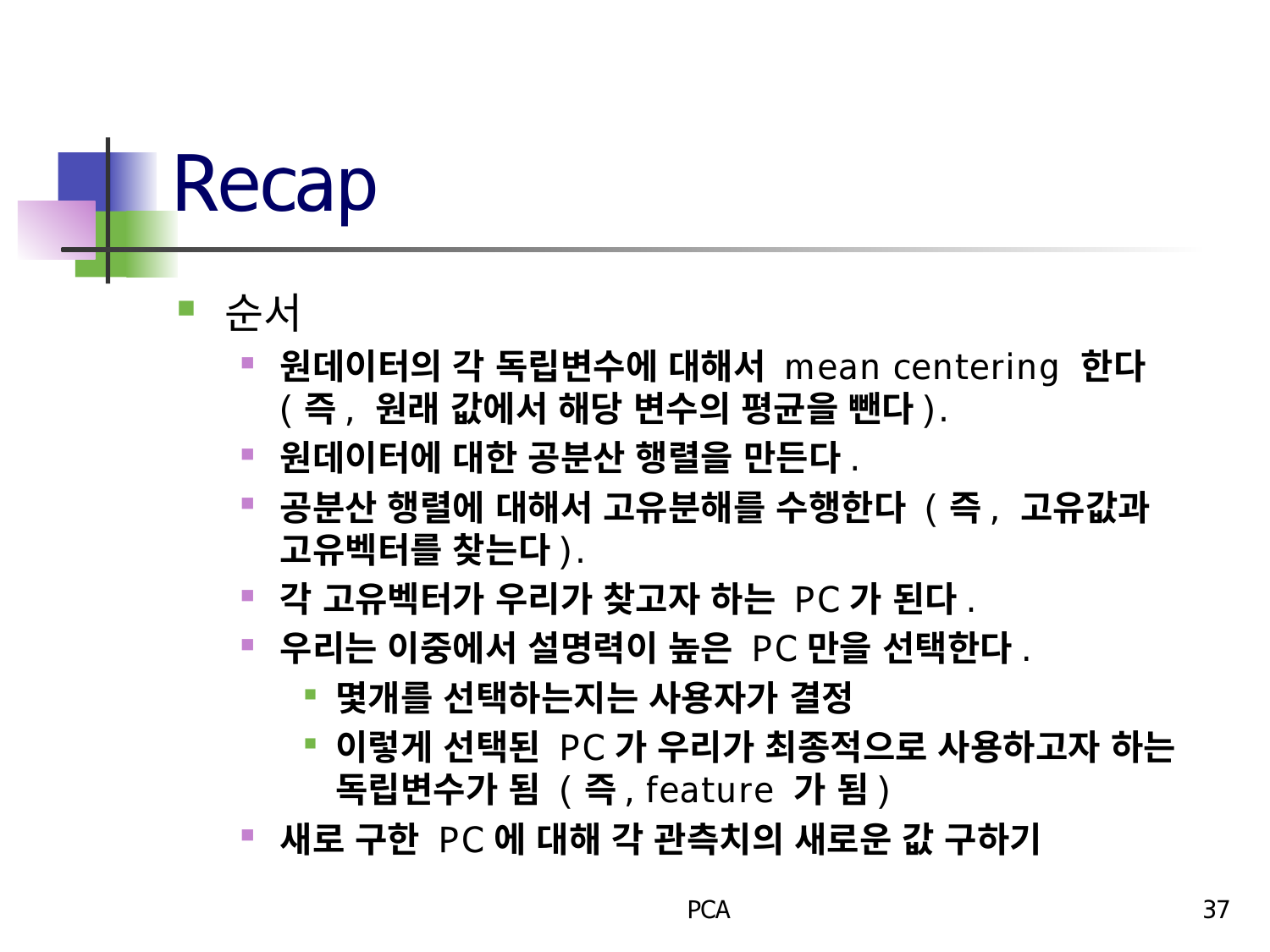

# Recap
순서
원데이터의 각 독립변수에 대해서 mean centering 한다 (즉, 원래 값에서 해당 변수의 평균을 뺀다).
원데이터에 대한 공분산 행렬을 만든다.
공분산 행렬에 대해서 고유분해를 수행한다 (즉, 고유값과 고유벡터를 찾는다).
각 고유벡터가 우리가 찾고자 하는 PC가 된다.
우리는 이중에서 설명력이 높은 PC만을 선택한다.
몇개를 선택하는지는 사용자가 결정
이렇게 선택된 PC가 우리가 최종적으로 사용하고자 하는 독립변수가 됨 (즉, feature 가 됨)
새로 구한 PC에 대해 각 관측치의 새로운 값 구하기

PCA
37